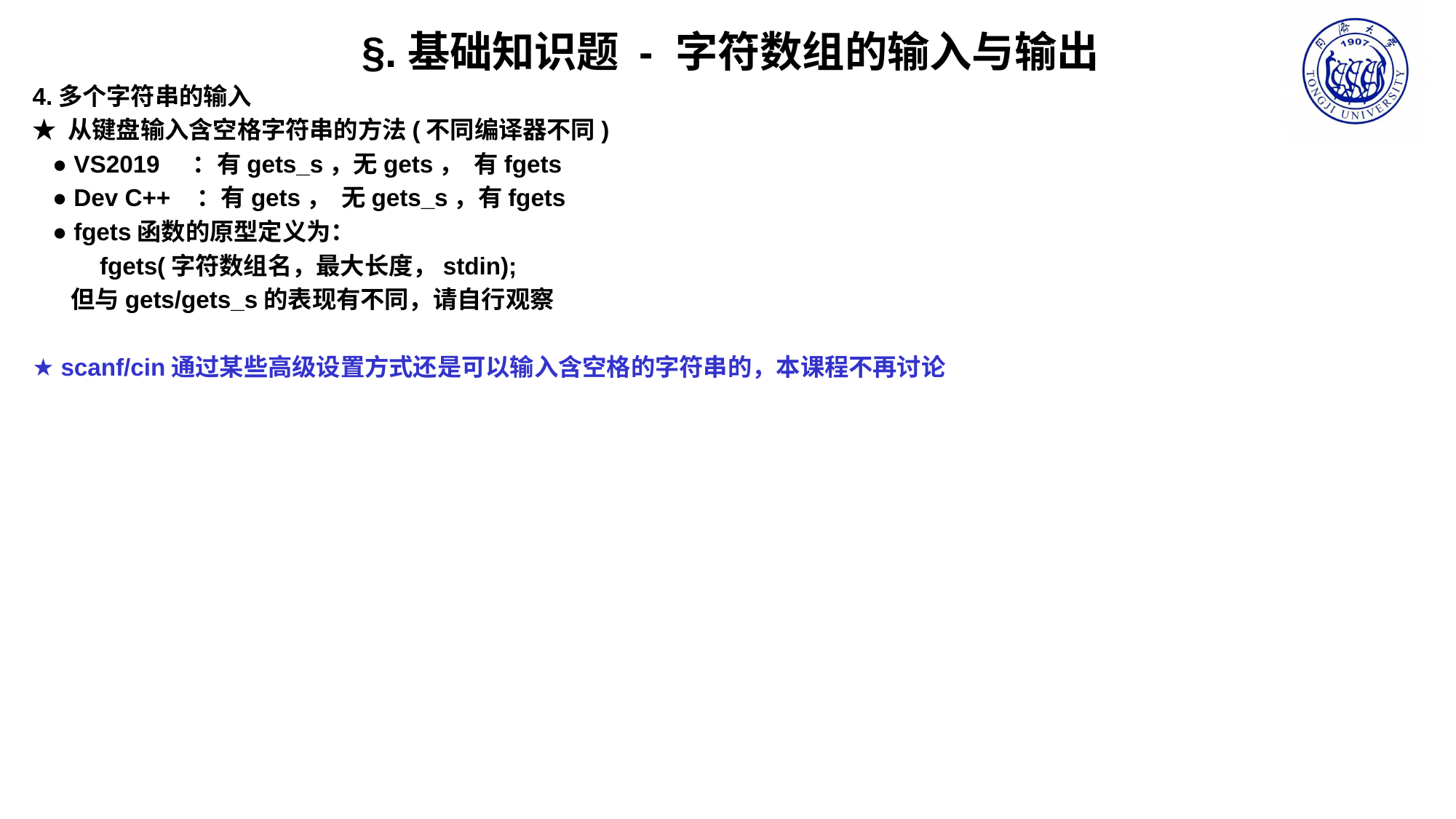

§.基础知识题 - 字符数组的输入与输出
4.多个字符串的输入
★ 从键盘输入含空格字符串的方法(不同编译器不同)
   ● VS2019    ：有gets_s，无gets，  有fgets
   ● Dev C++   ：有gets，  无gets_s，有fgets
   ● fgets函数的原型定义为：
          fgets(字符数组名，最大长度，stdin);
      但与gets/gets_s的表现有不同，请自行观察

★ scanf/cin通过某些高级设置方式还是可以输入含空格的字符串的，本课程不再讨论